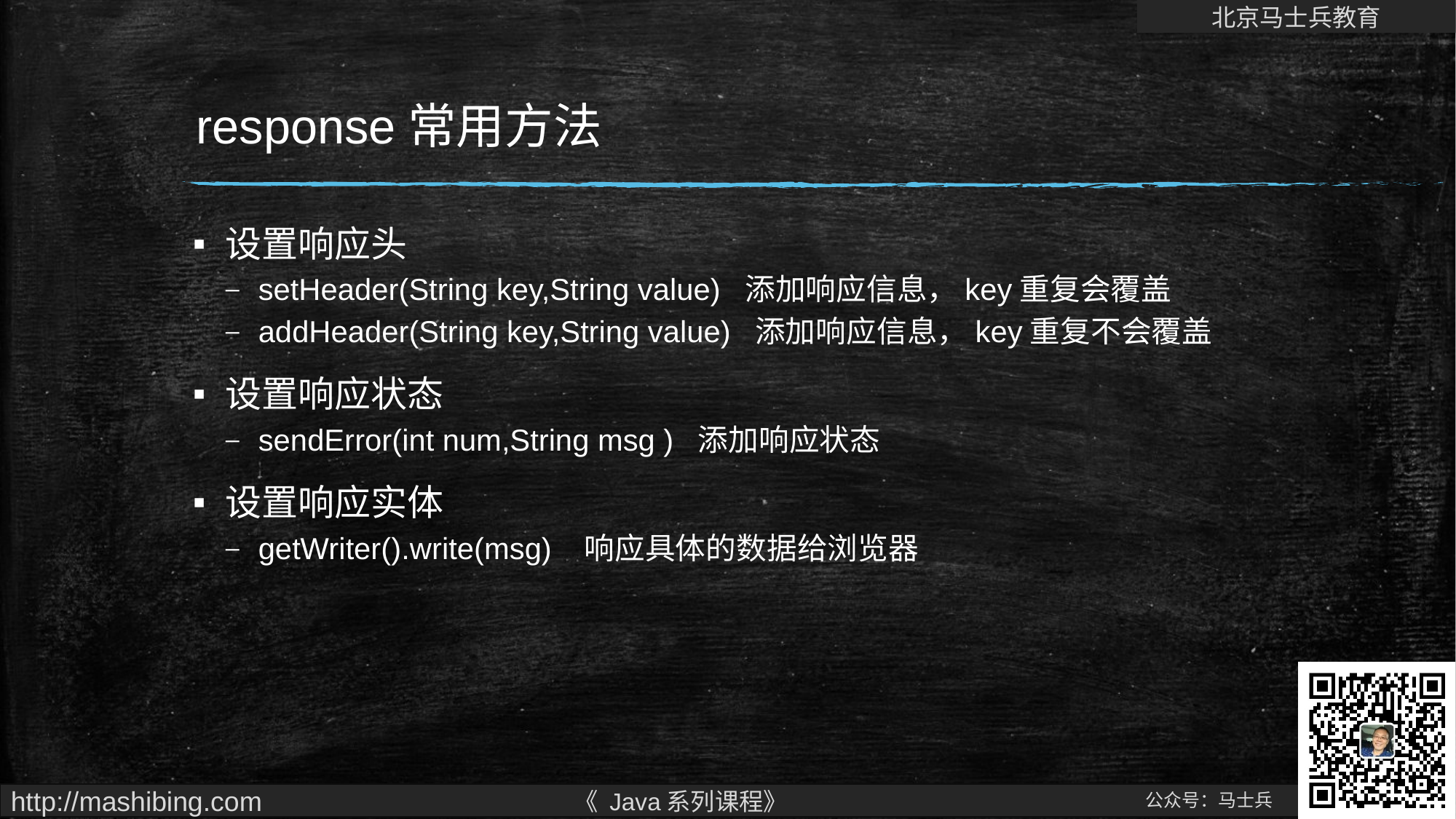

# response常用方法
设置响应头
setHeader(String key,String value)  添加响应信息，key重复会覆盖
addHeader(String key,String value)  添加响应信息，key重复不会覆盖
设置响应状态
sendError(int num,String msg )  添加响应状态
设置响应实体
getWriter().write(msg)   响应具体的数据给浏览器